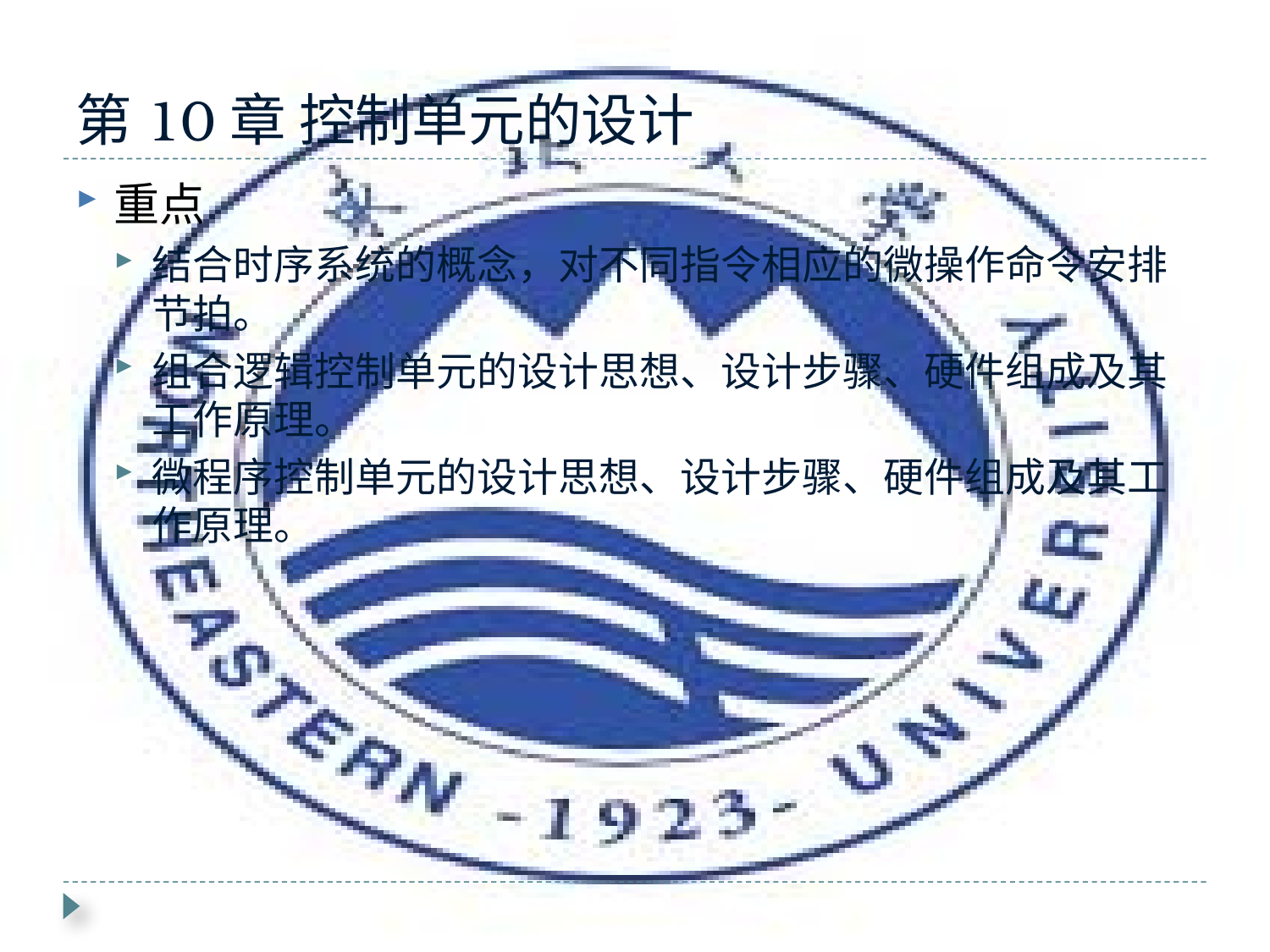

# 第10章 控制单元的设计
重点
结合时序系统的概念，对不同指令相应的微操作命令安排节拍。
组合逻辑控制单元的设计思想、设计步骤、硬件组成及其工作原理。
微程序控制单元的设计思想、设计步骤、硬件组成及其工作原理。